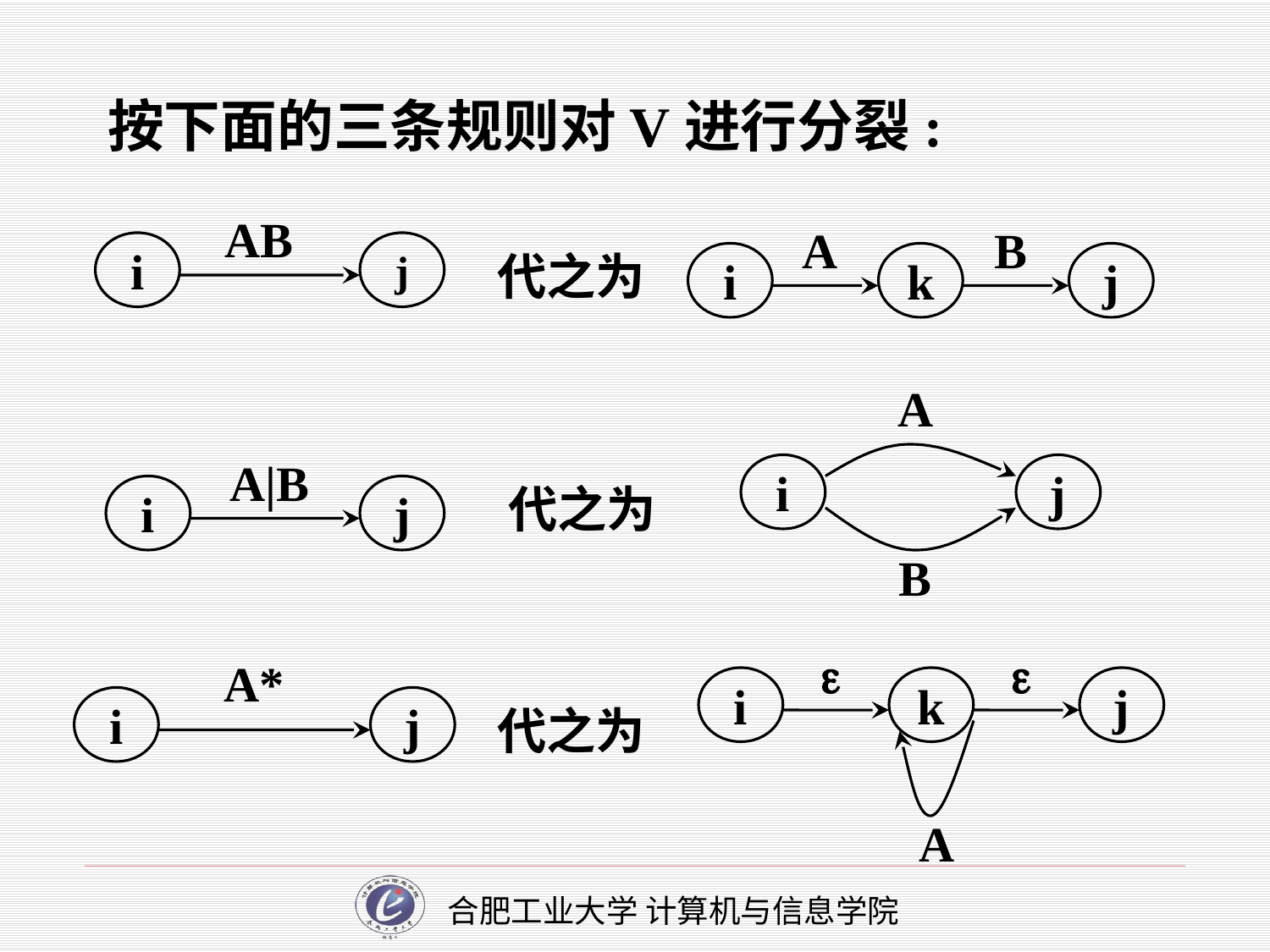

按下面的三条规则对V进行分裂:
AB
i
j

A
B
i
k
j

代之为
A

i
j

B
A|B
i
j

代之为
ε
ε
i
k
j

A
A*
i
j

代之为
47